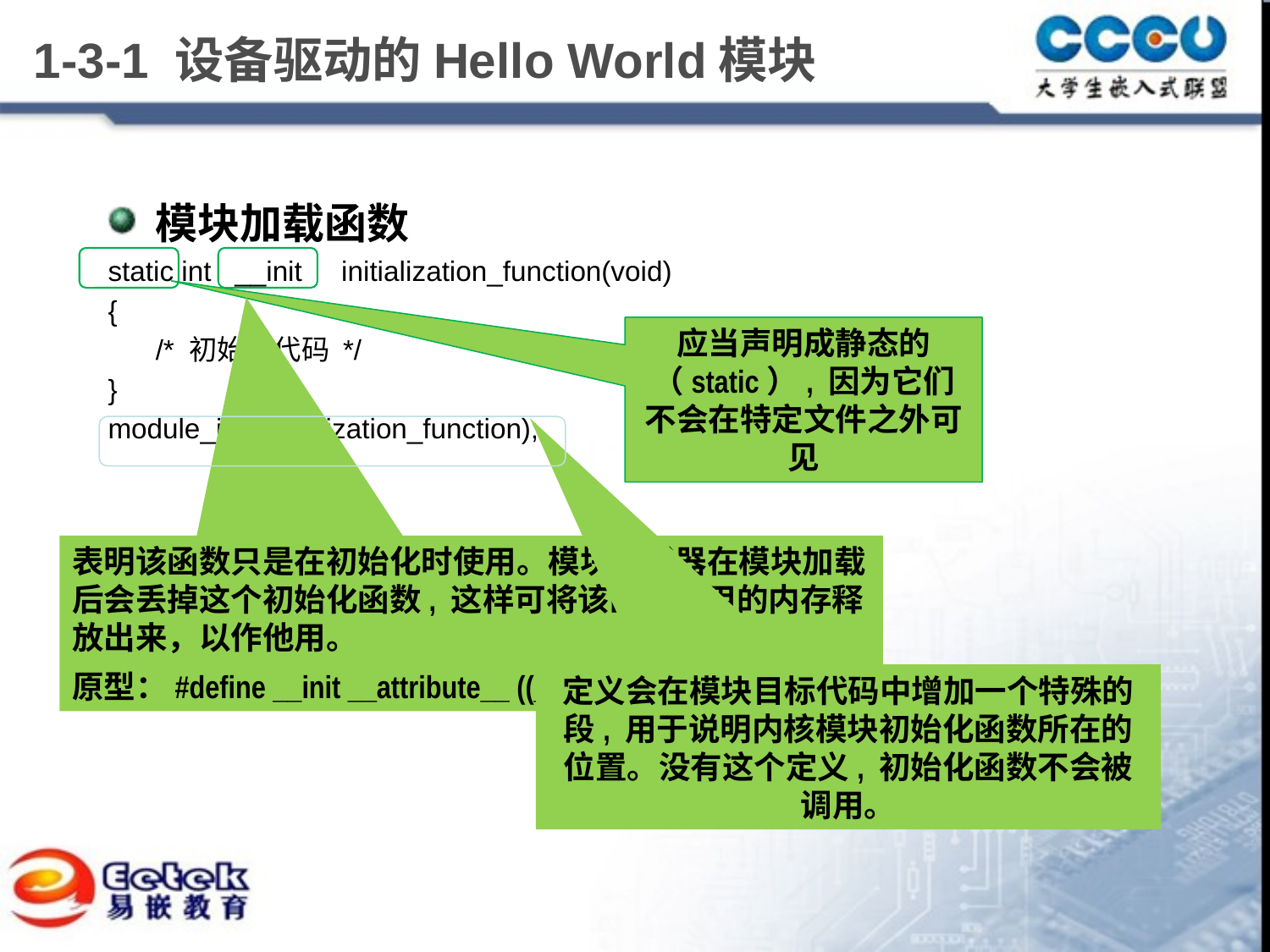

# 1-3-1 设备驱动的Hello World模块
模块加载函数
static int   __init     initialization_function(void)
{
	/* 初始化代码 */
}
module_init(initialization_function);

应当声明成静态的（static）, 因为它们不会在特定文件之外可见

表明该函数只是在初始化时使用。模块加载器在模块加载后会丢掉这个初始化函数, 这样可将该函数占用的内存释放出来，以作他用。
原型：#define __init __attribute__ ((__section__(“.init.text”)))
定义会在模块目标代码中增加一个特殊的段, 用于说明内核模块初始化函数所在的位置。没有这个定义, 初始化函数不会被调用。